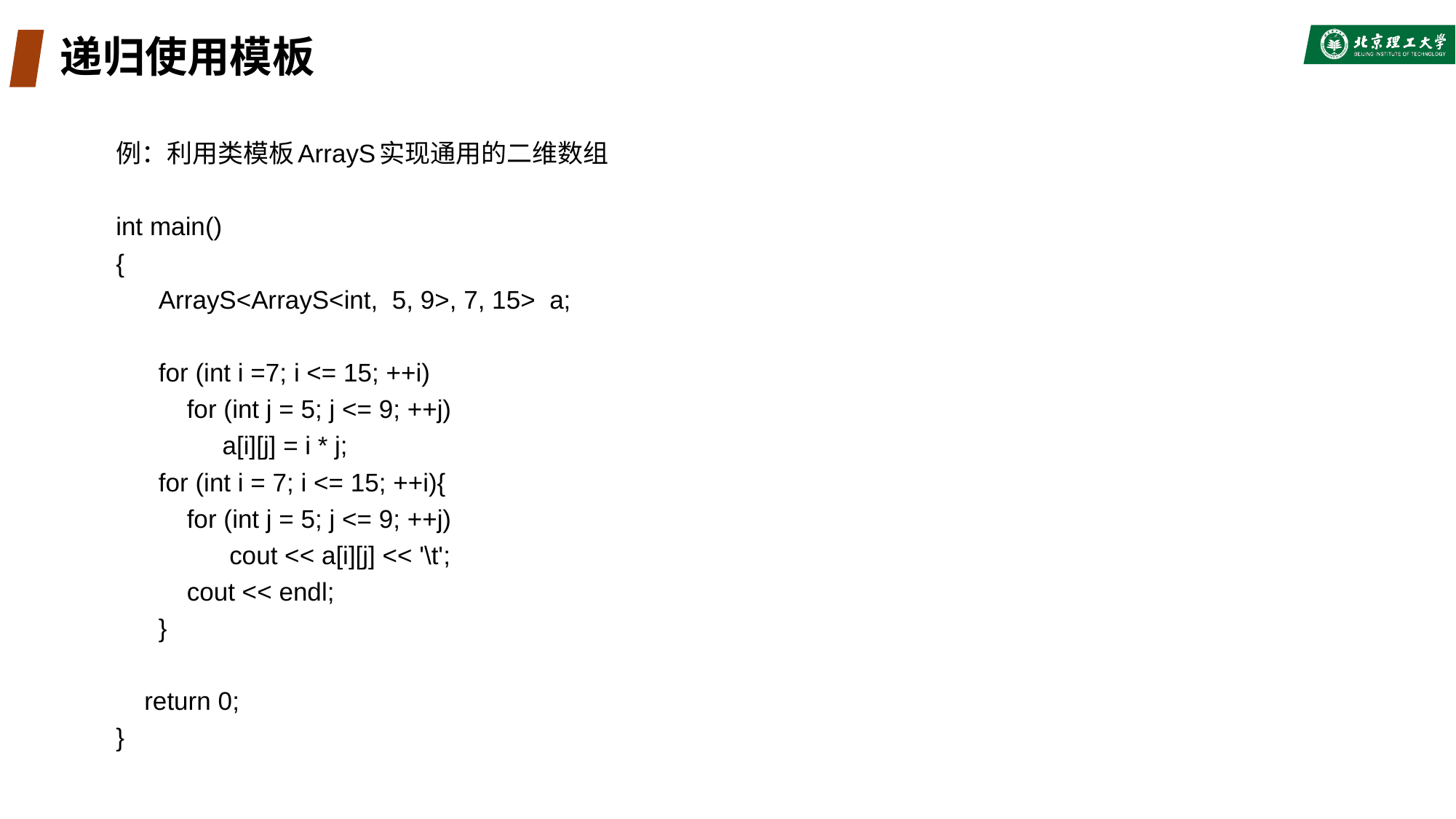

# 递归使用模板
例：利用类模板ArrayS实现通用的二维数组

int main()
{
      ArrayS<ArrayS<int,  5, 9>, 7, 15>  a;

      for (int i =7; i <= 15; ++i)
          for (int j = 5; j <= 9; ++j)
               a[i][j] = i * j;
      for (int i = 7; i <= 15; ++i){
          for (int j = 5; j <= 9; ++j)
                cout << a[i][j] << '\t';
          cout << endl;
      }

    return 0;
}